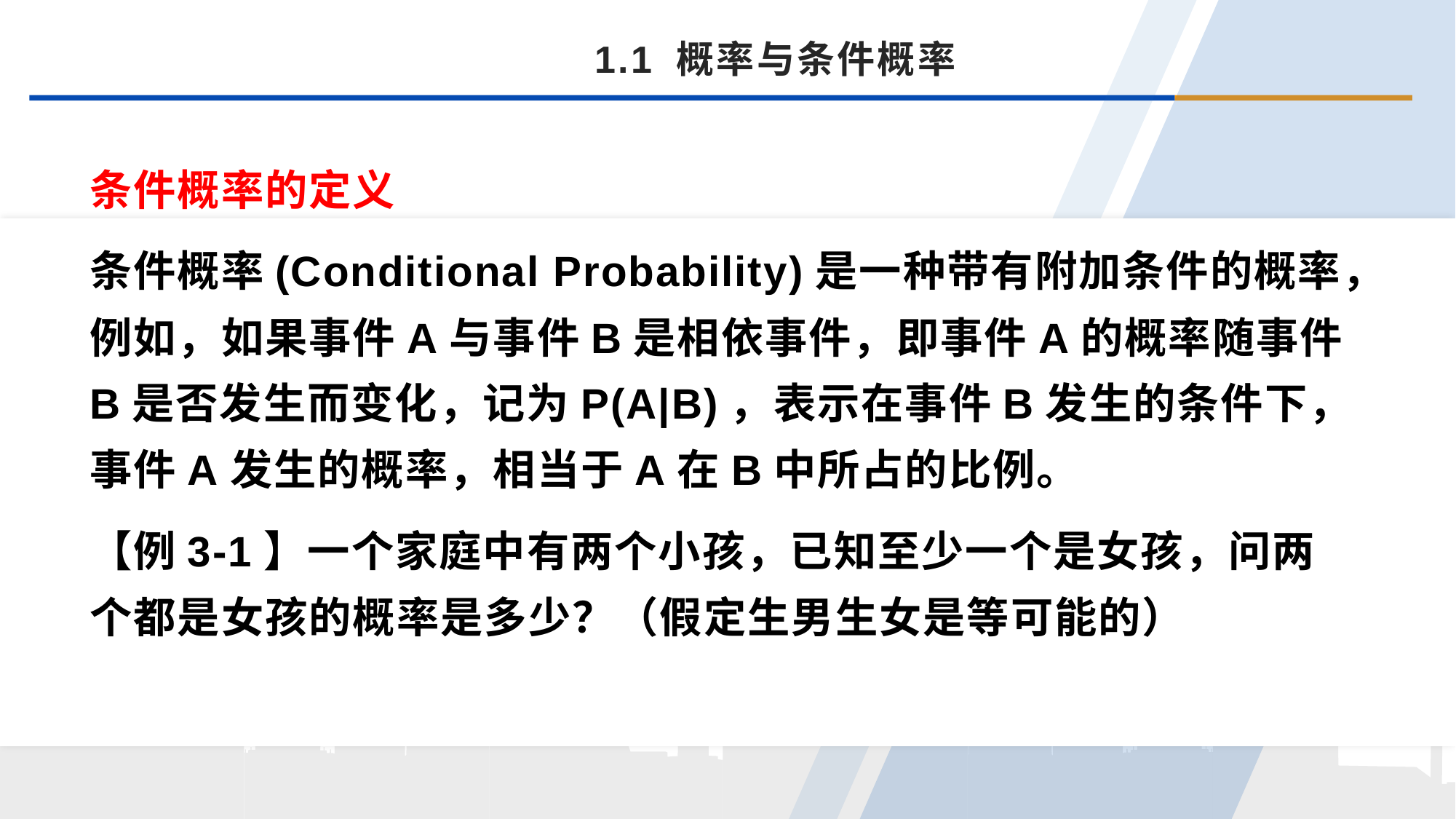

1.1 概率与条件概率
条件概率的定义
条件概率(Conditional Probability)是一种带有附加条件的概率，例如，如果事件A与事件B是相依事件，即事件A的概率随事件B是否发生而变化，记为P(A|B)，表示在事件B发生的条件下，事件A发生的概率，相当于A在B中所占的比例。
【例3-1】一个家庭中有两个小孩，已知至少一个是女孩，问两个都是女孩的概率是多少？（假定生男生女是等可能的）